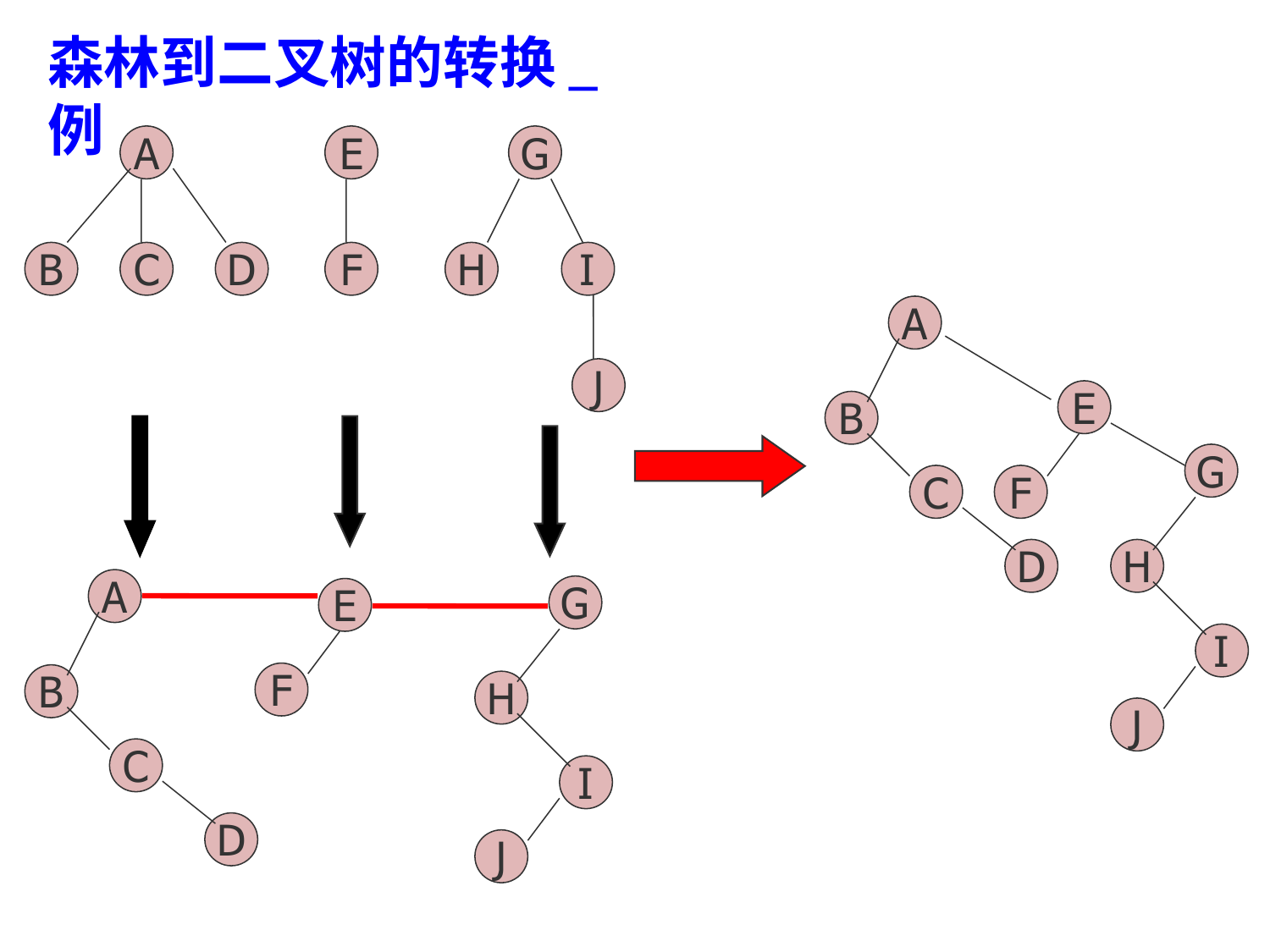

# 森林到二叉树的转换_例
A
E
G

B
C
D
F
H
I

A

B

C

D

E

F

G

H

I

J
J

A

B

C

D
G

H

I

J
E

F